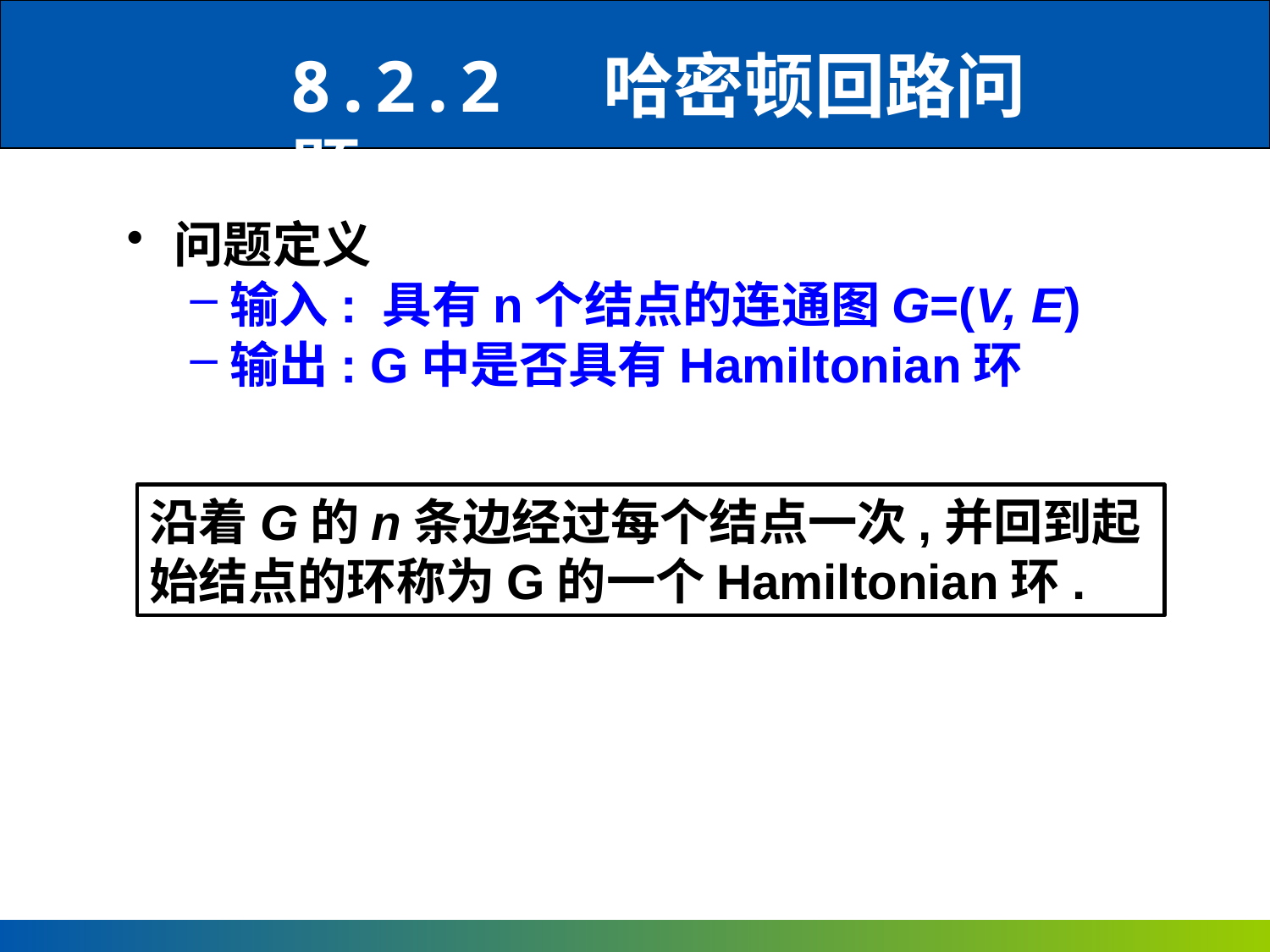

8.2.2  哈密顿回路问题
问题定义
输入: 具有n个结点的连通图G=(V, E)
输出: G中是否具有Hamiltonian环
沿着G的n条边经过每个结点一次,并回到起始结点的环称为G的一个Hamiltonian环.